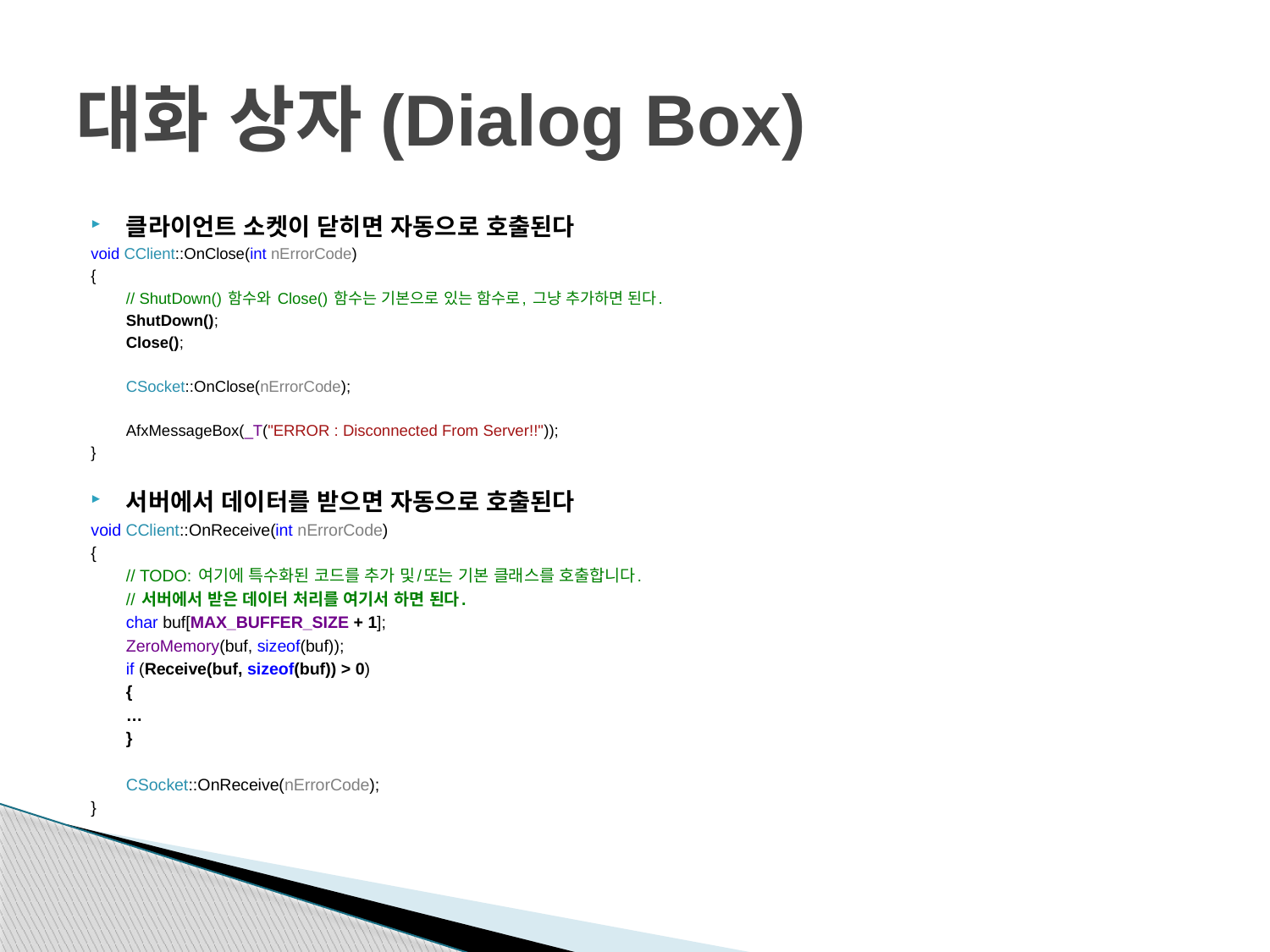

# 대화 상자(Dialog Box)
클라이언트 소켓이 닫히면 자동으로 호출된다
void CClient::OnClose(int nErrorCode)
{
	// ShutDown() 함수와 Close() 함수는 기본으로 있는 함수로, 그냥 추가하면 된다.
	ShutDown();
	Close();

	CSocket::OnClose(nErrorCode);

	AfxMessageBox(_T("ERROR : Disconnected From Server!!"));
}

서버에서 데이터를 받으면 자동으로 호출된다
void CClient::OnReceive(int nErrorCode)
{
	// TODO: 여기에 특수화된 코드를 추가 및/또는 기본 클래스를 호출합니다.
	// 서버에서 받은 데이터 처리를 여기서 하면 된다.
	char buf[MAX_BUFFER_SIZE + 1];
	ZeroMemory(buf, sizeof(buf));
	if (Receive(buf, sizeof(buf)) > 0)
	{
		…
	}

	CSocket::OnReceive(nErrorCode);
}